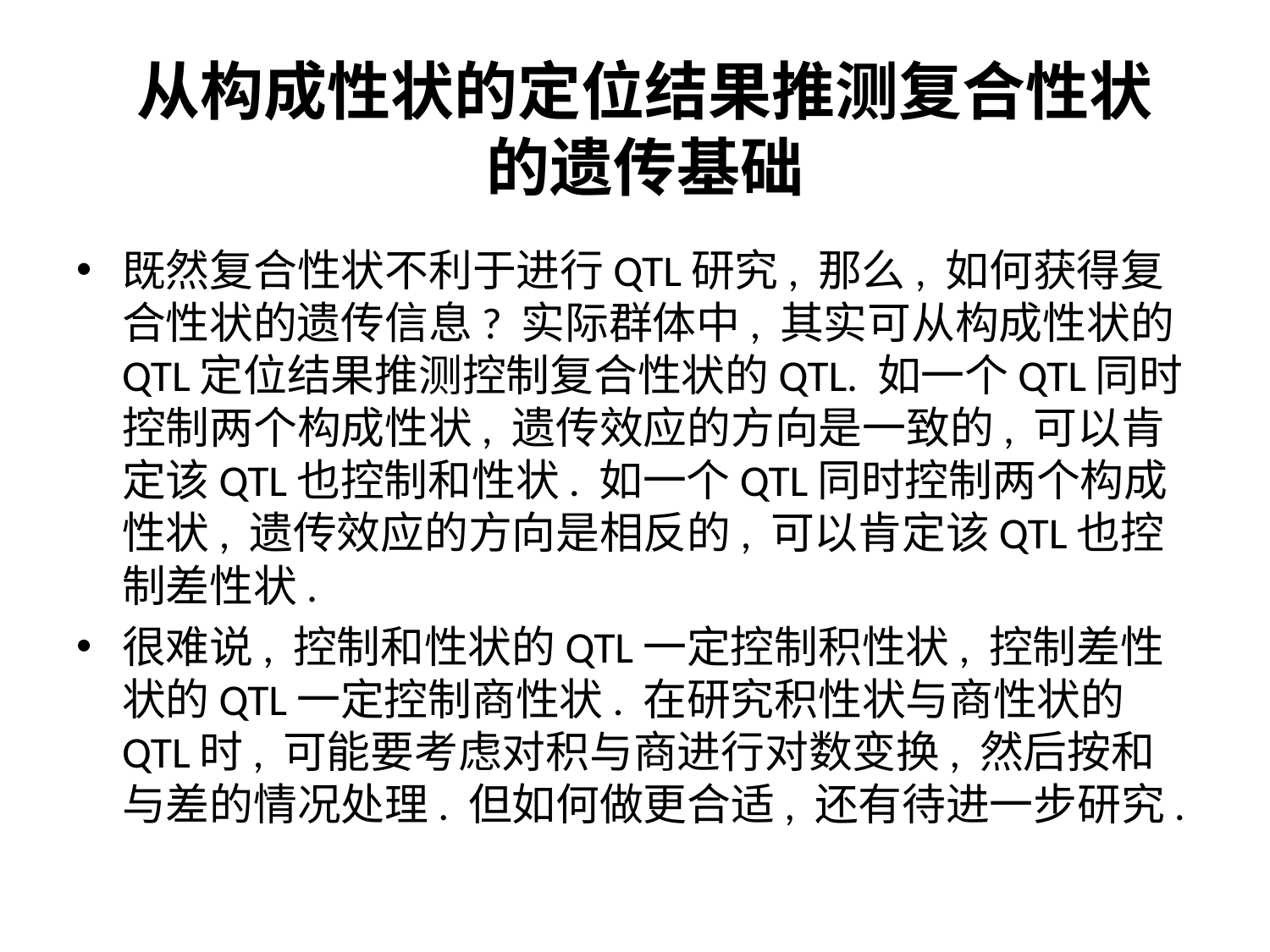

# 从构成性状的定位结果推测复合性状的遗传基础
既然复合性状不利于进行QTL研究, 那么, 如何获得复合性状的遗传信息? 实际群体中, 其实可从构成性状的QTL定位结果推测控制复合性状的QTL. 如一个QTL同时控制两个构成性状, 遗传效应的方向是一致的, 可以肯定该QTL也控制和性状. 如一个QTL同时控制两个构成性状, 遗传效应的方向是相反的, 可以肯定该QTL也控制差性状.
很难说, 控制和性状的QTL一定控制积性状, 控制差性状的QTL一定控制商性状. 在研究积性状与商性状的QTL时, 可能要考虑对积与商进行对数变换, 然后按和与差的情况处理. 但如何做更合适, 还有待进一步研究.